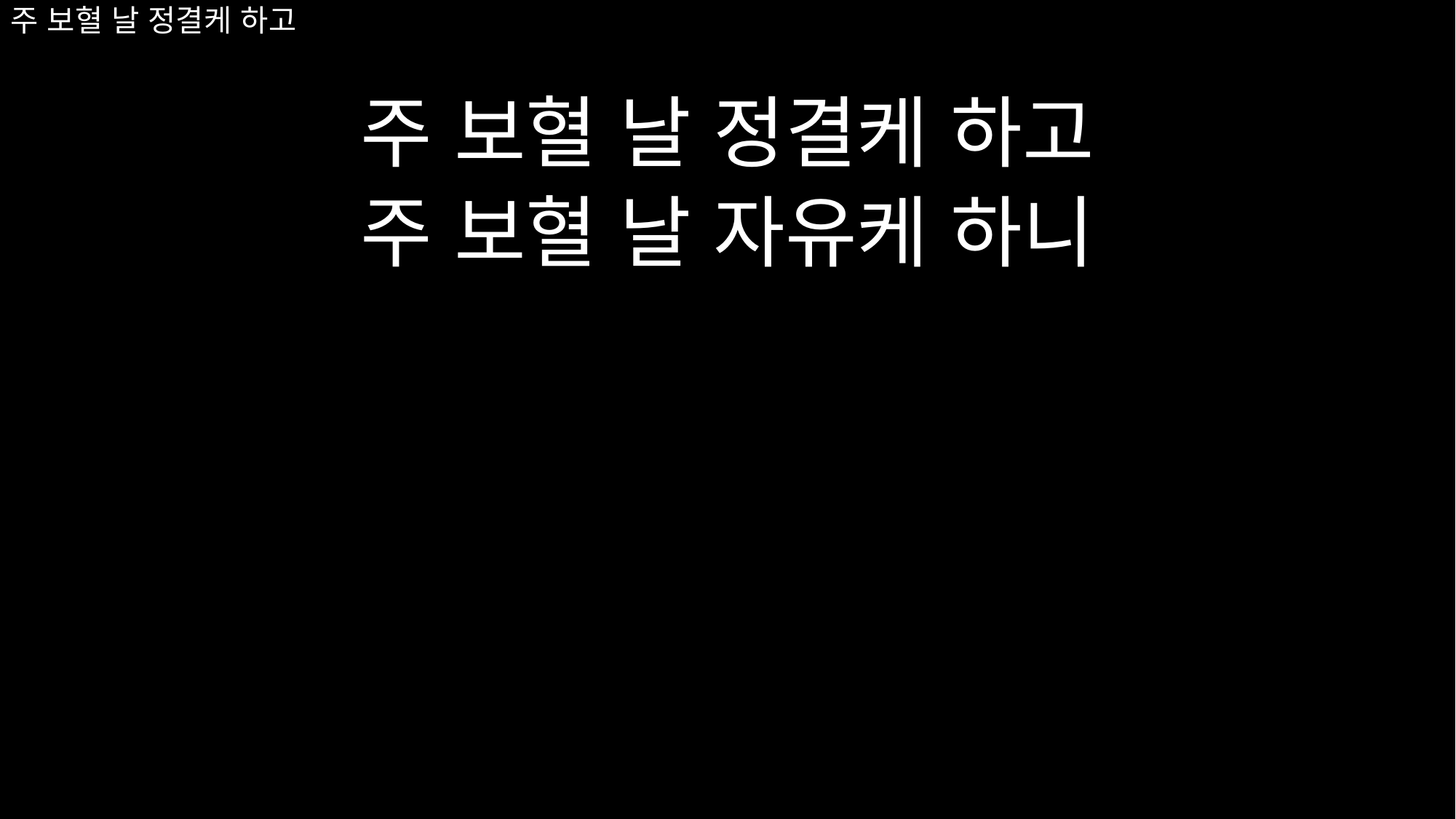

# 주 보혈 날 정결케 하고
주 보혈 날 정결케 하고
주 보혈 날 자유케 하니